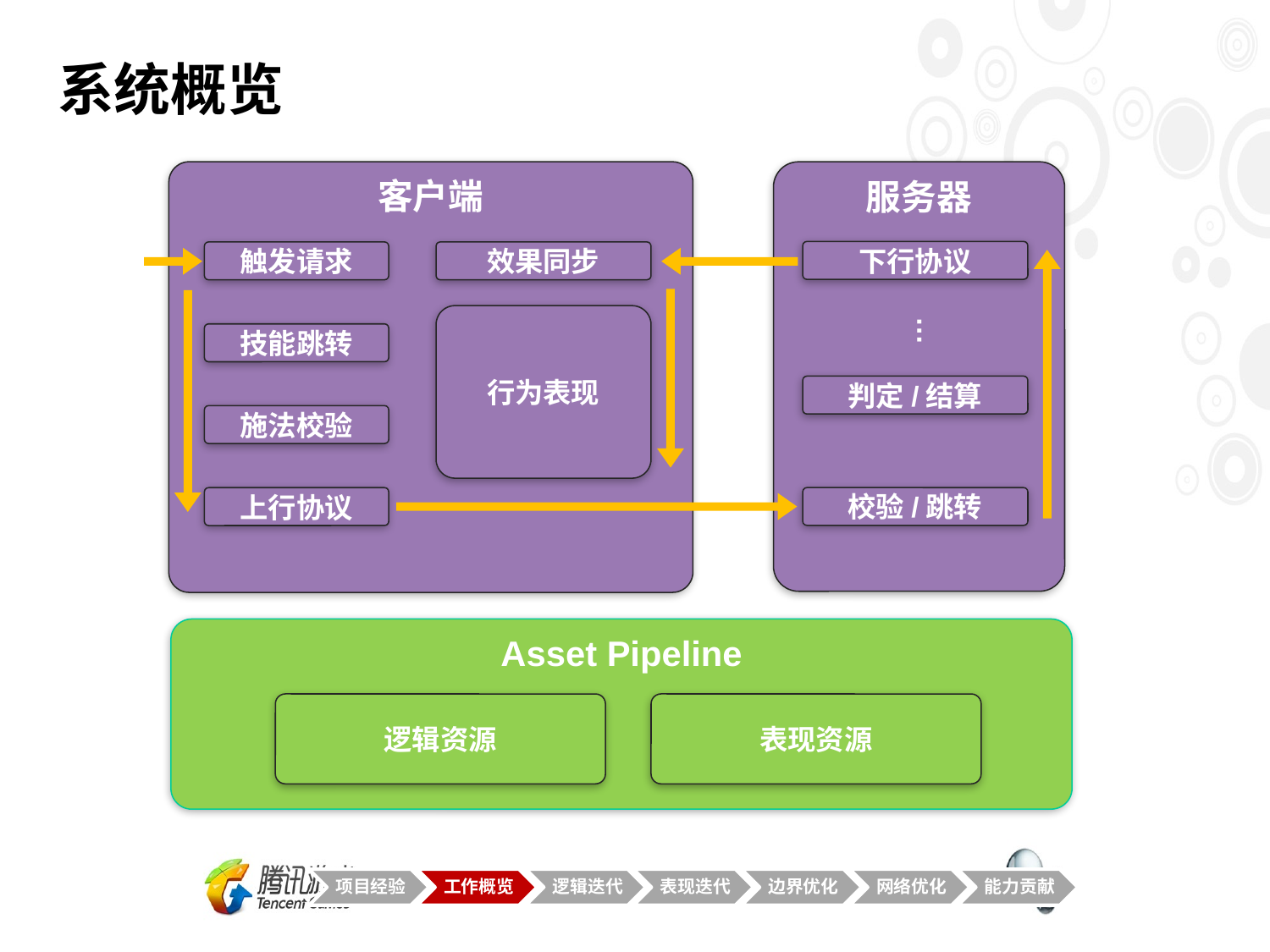

# 系统概览
客户端
服务器
下行协议
触发请求
效果同步

…
行为表现
技能跳转

判定/结算

施法校验
上行协议
校验/跳转

Asset Pipeline
逻辑资源
表现资源
项目经验
工作概览
逻辑迭代
表现迭代
边界优化
网络优化
能力贡献